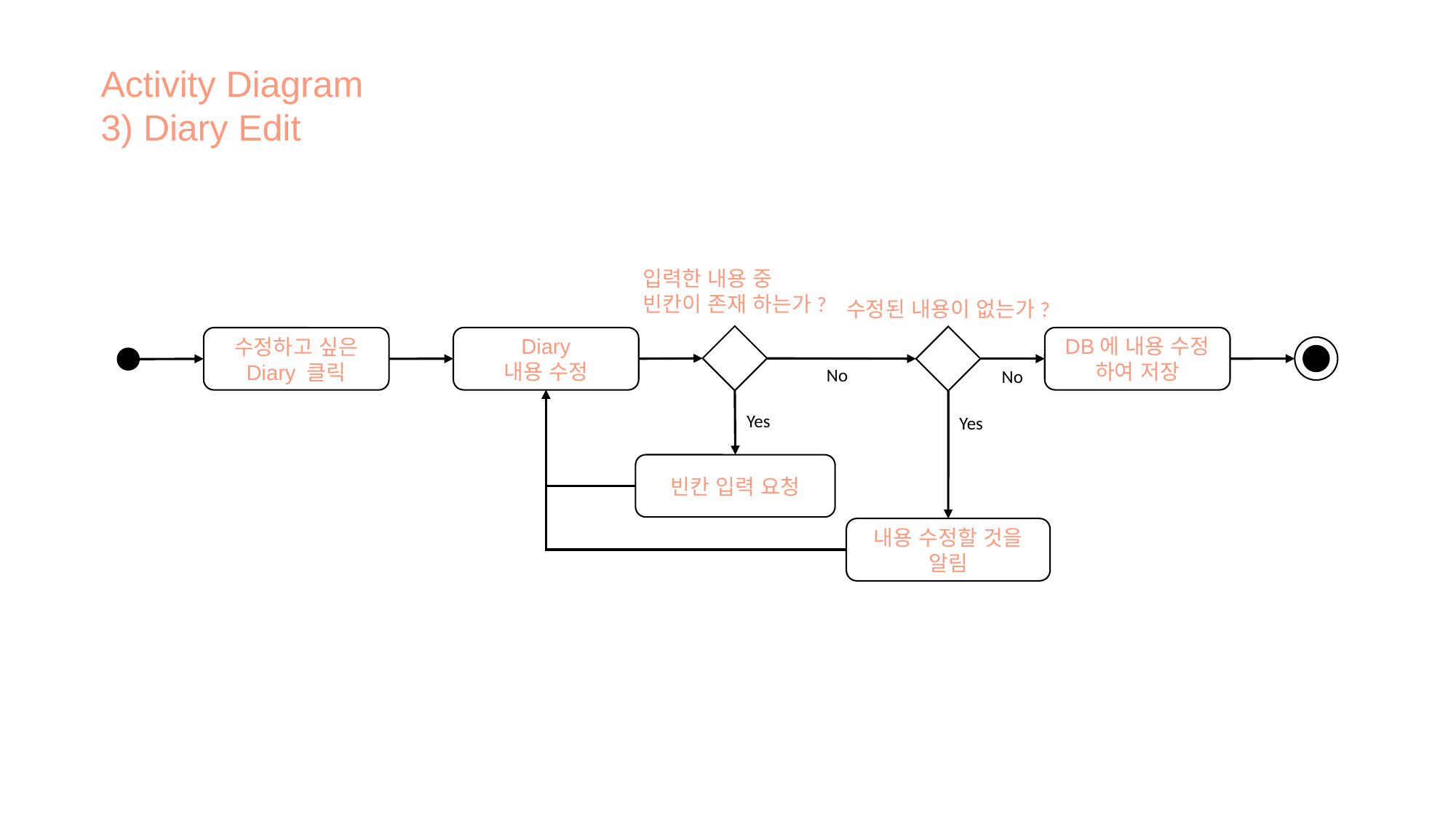

Activity Diagram
3) Diary Edit
입력한 내용 중
빈칸이 존재 하는가?
수정된 내용이 없는가?

Diary
내용 수정
DB에 내용 수정 하여 저장
수정하고 싶은 Diary 클릭

No
No
Yes
Yes
빈칸 입력 요청
내용 수정할 것을 알림